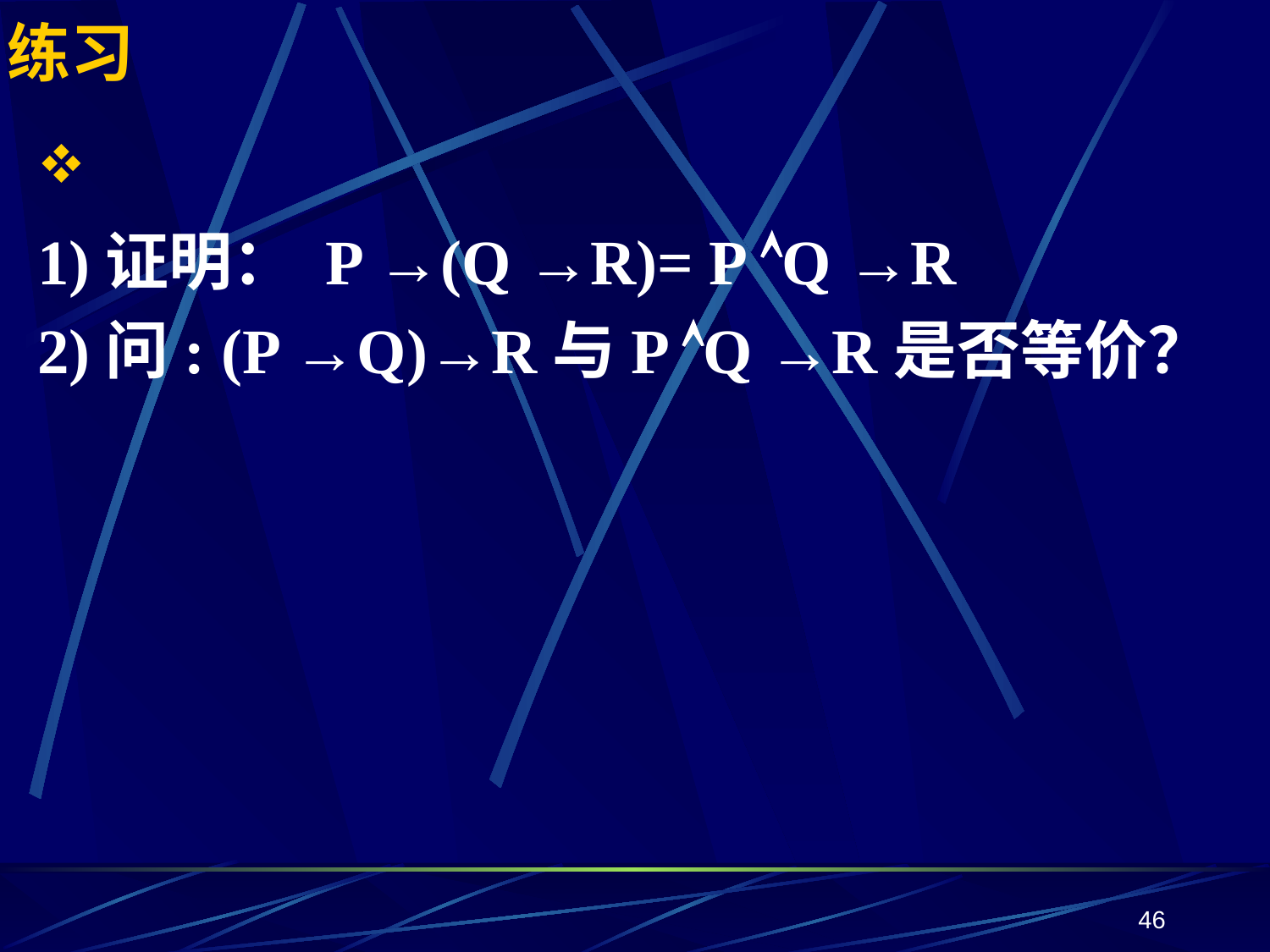

练习

1)证明： P →(Q →R)= P ∧Q →R
2)问: (P →Q)→R与P ∧Q →R是否等价？

46